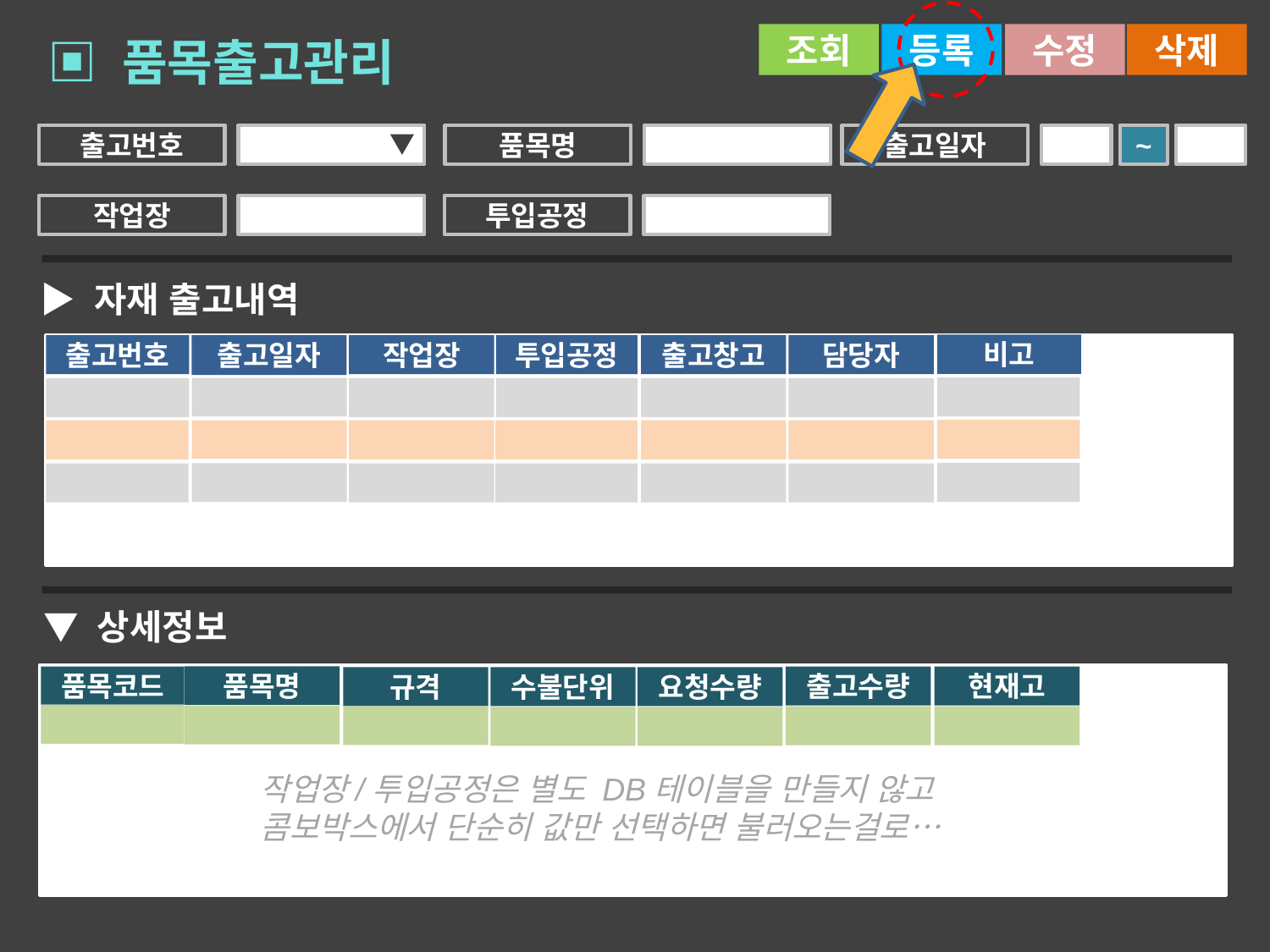

삭제
수정
등록
조회
▣ 품목출고관리

출고번호

품목명

출고일자

~

작업장

투입공정

▶ 자재 출고내역
비고
출고번호
출고일자
작업장
투입공정
출고창고
담당자

품목(자재)출고등록은
작업지시가 떨어지고
실제 작업장에 자재가
투입된 이후 작성한다.

▼ 상세정보

출고수량
현재고
품목코드

품목명
규격

수불단위

요청수량

작업장/투입공정은 별도 DB테이블을 만들지 않고
콤보박스에서 단순히 값만 선택하면 불러오는걸로…